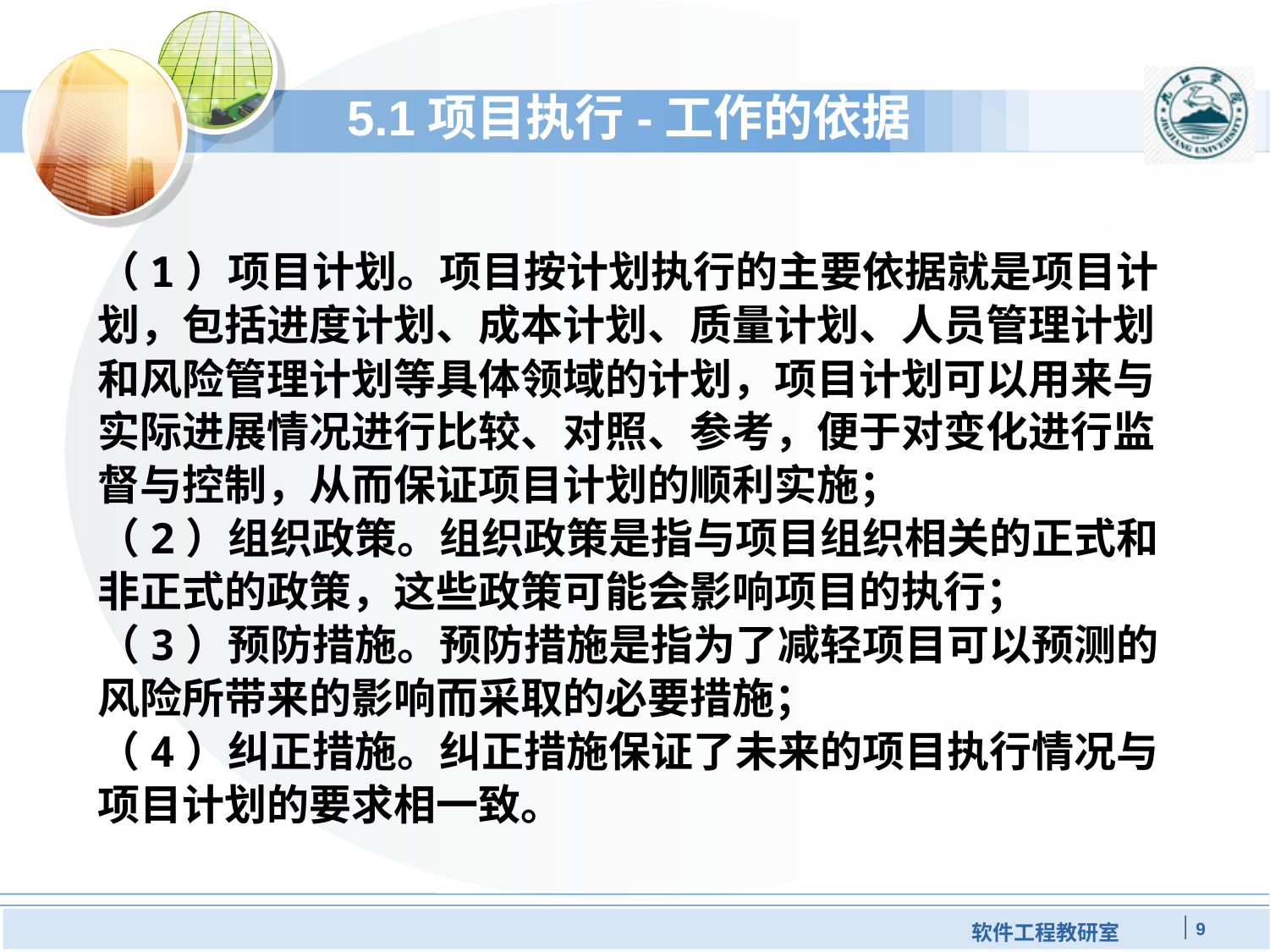

# 5.1项目执行-工作的依据
（1）项目计划。项目按计划执行的主要依据就是项目计划，包括进度计划、成本计划、质量计划、人员管理计划和风险管理计划等具体领域的计划，项目计划可以用来与实际进展情况进行比较、对照、参考，便于对变化进行监督与控制，从而保证项目计划的顺利实施；
（2）组织政策。组织政策是指与项目组织相关的正式和非正式的政策，这些政策可能会影响项目的执行；
（3）预防措施。预防措施是指为了减轻项目可以预测的风险所带来的影响而采取的必要措施；
（4）纠正措施。纠正措施保证了未来的项目执行情况与项目计划的要求相一致。